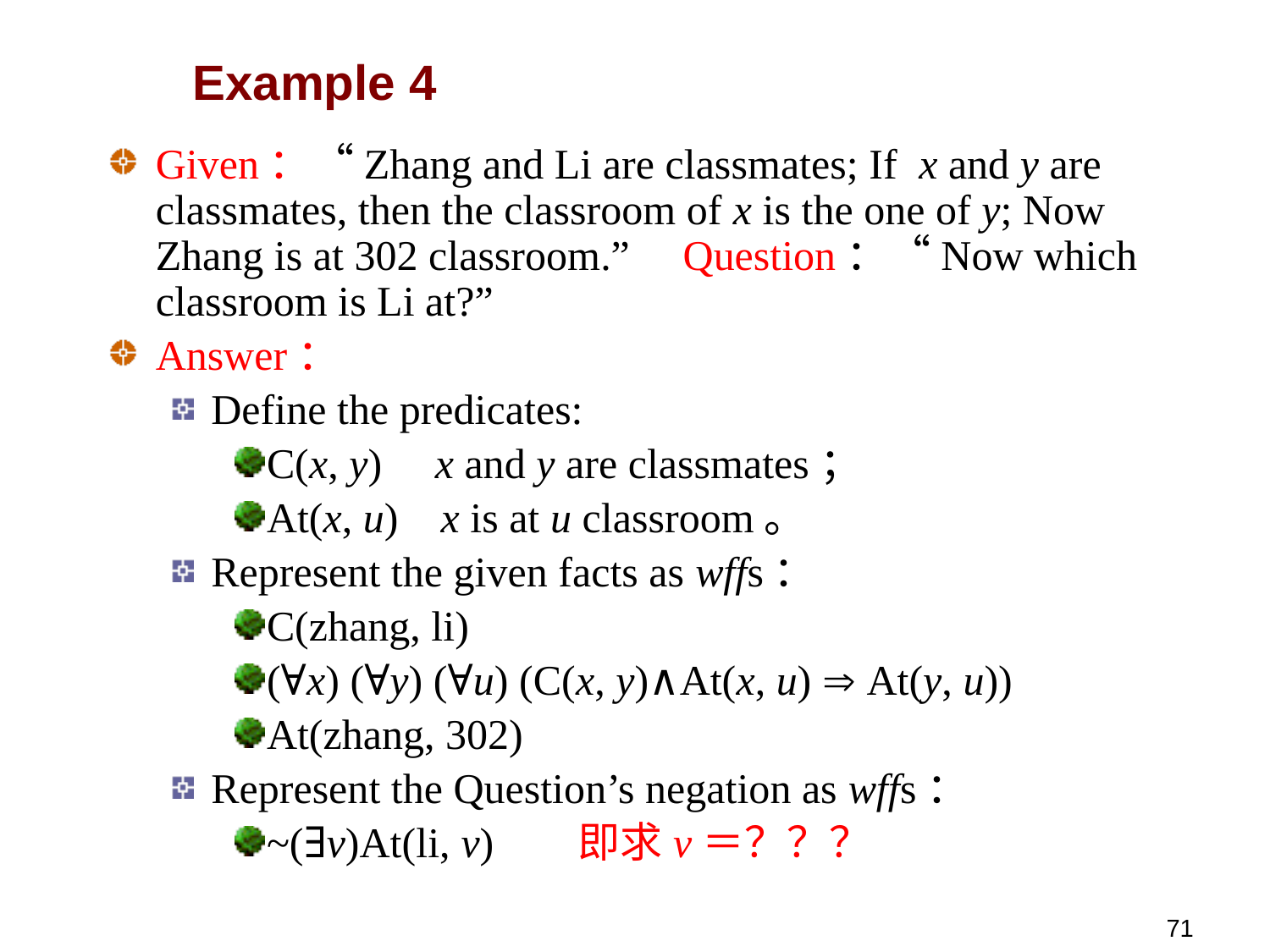

# Example 4
Given：“Zhang and Li are classmates; If  x and y are classmates, then the classroom of x is the one of y; Now Zhang is at 302 classroom.”     Question：“Now which classroom is Li at?”
Answer：
Define the predicates:
C(x, y)     x and y are classmates；
At(x, u)    x is at u classroom。
Represent the given facts as wffs：
C(zhang, li)
(∀x) (∀y) (∀u) (C(x, y)∧At(x, u) ⇒ At(y, u))
At(zhang, 302)
Represent the Question’s negation as wffs：
~(∃v)At(li, v)       即求v＝？？？
71